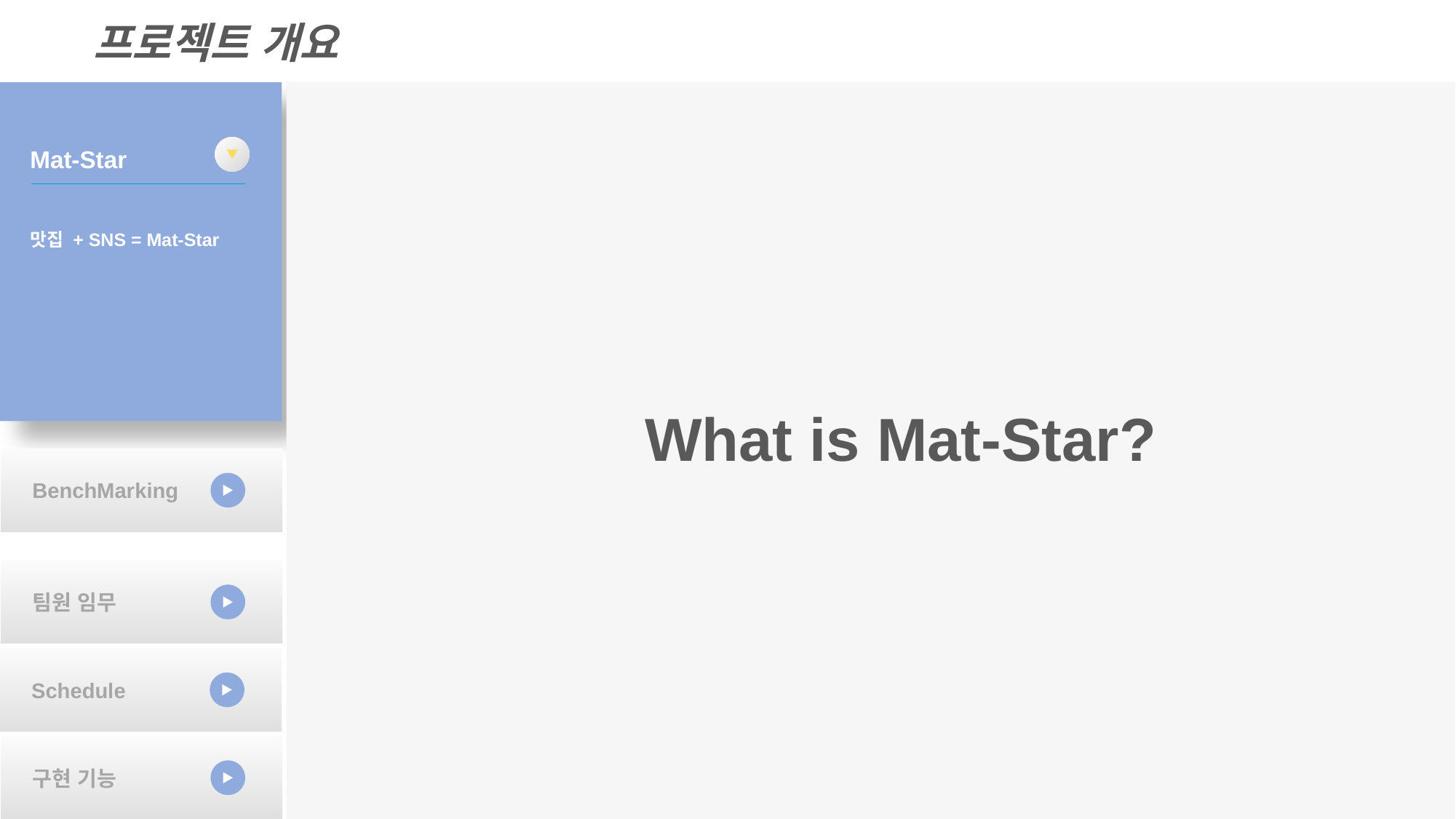

프로젝트 개요
What is Mat-Star?

Mat-Star

맛집 + SNS = Mat-Star

BenchMarking

팀원 임무

Schedule

구현 기능